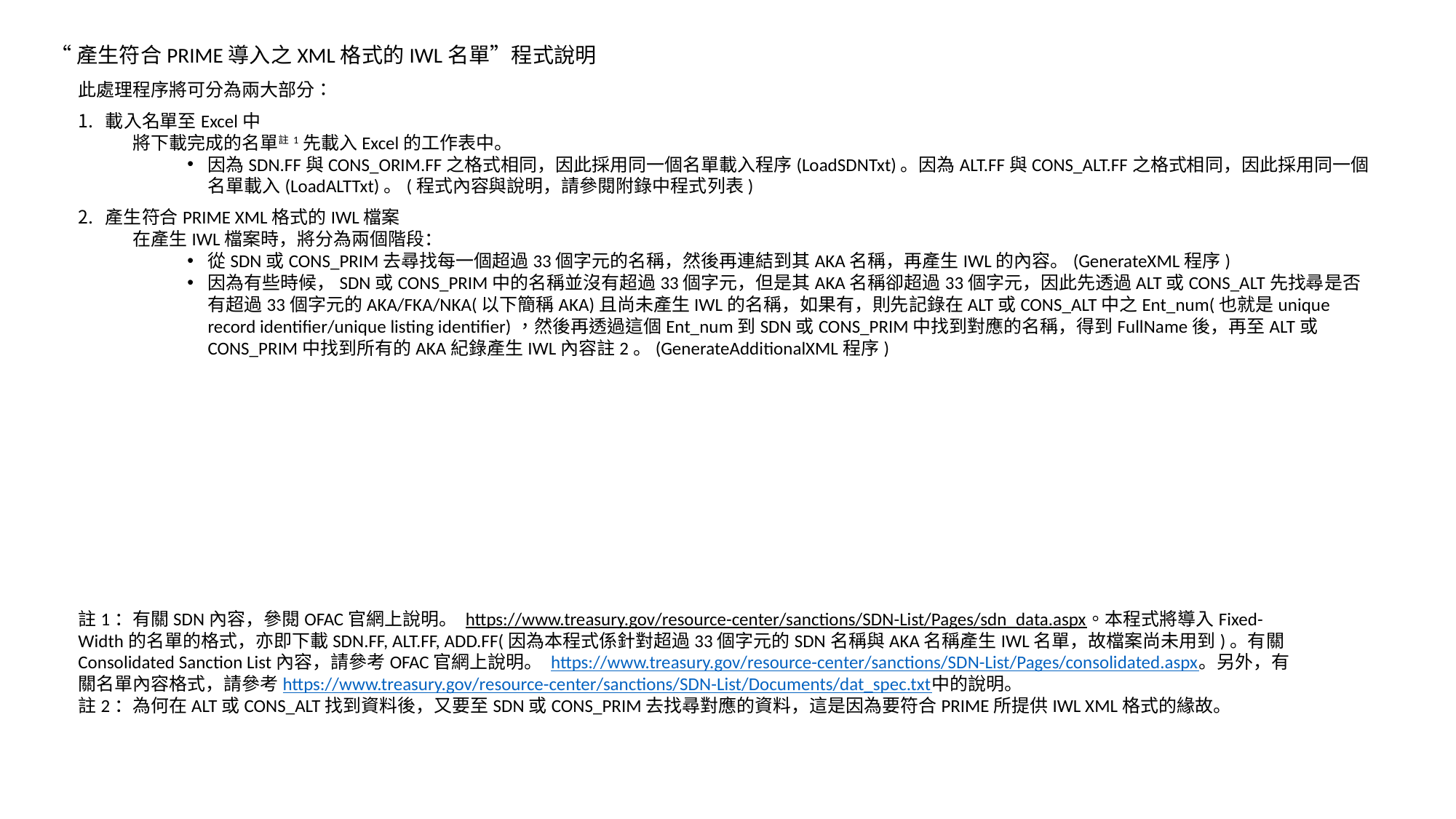

“產生符合PRIME導入之XML格式的IWL名單”程式說明
此處理程序將可分為兩大部分：
載入名單至Excel中
將下載完成的名單註1先載入Excel的工作表中。
因為SDN.FF與CONS_ORIM.FF之格式相同，因此採用同一個名單載入程序(LoadSDNTxt)。因為ALT.FF與CONS_ALT.FF之格式相同，因此採用同一個名單載入(LoadALTTxt)。(程式內容與說明，請參閱附錄中程式列表)
產生符合PRIME XML格式的IWL檔案
在產生IWL檔案時，將分為兩個階段：
從SDN或CONS_PRIM去尋找每一個超過33個字元的名稱，然後再連結到其AKA名稱，再產生IWL的內容。(GenerateXML程序)
因為有些時候，SDN或CONS_PRIM中的名稱並沒有超過33個字元，但是其AKA名稱卻超過33個字元，因此先透過ALT或CONS_ALT先找尋是否有超過33個字元的AKA/FKA/NKA(以下簡稱AKA)且尚未產生IWL的名稱，如果有，則先記錄在ALT或CONS_ALT中之Ent_num(也就是unique record identifier/unique listing identifier)，然後再透過這個Ent_num到SDN或CONS_PRIM中找到對應的名稱，得到FullName後，再至ALT或CONS_PRIM中找到所有的AKA紀錄產生IWL內容註2。(GenerateAdditionalXML程序)
註1：有關SDN內容，參閱OFAC官網上說明。 https://www.treasury.gov/resource-center/sanctions/SDN-List/Pages/sdn_data.aspx。本程式將導入Fixed-Width的名單的格式，亦即下載SDN.FF, ALT.FF, ADD.FF(因為本程式係針對超過33個字元的SDN名稱與AKA名稱產生IWL名單，故檔案尚未用到)。有關Consolidated Sanction List內容，請參考OFAC官網上說明。 https://www.treasury.gov/resource-center/sanctions/SDN-List/Pages/consolidated.aspx。另外，有關名單內容格式，請參考https://www.treasury.gov/resource-center/sanctions/SDN-List/Documents/dat_spec.txt中的說明。
註2：為何在ALT或CONS_ALT找到資料後，又要至SDN或CONS_PRIM去找尋對應的資料，這是因為要符合PRIME所提供IWL XML格式的緣故。